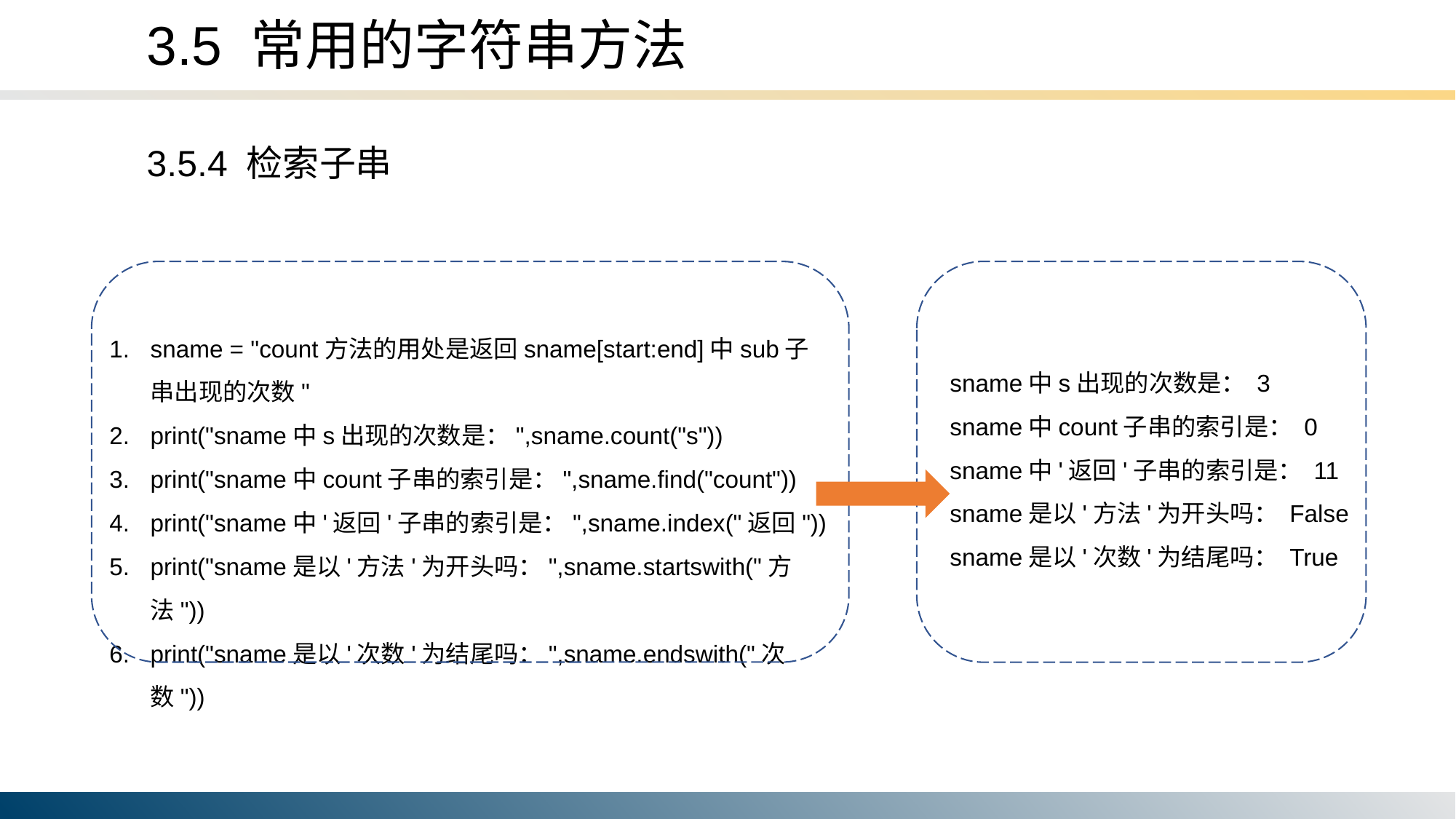

3.5 常用的字符串方法

3.5.4 检索子串

sname = "count方法的用处是返回sname[start:end]中sub子串出现的次数"
print("sname中s出现的次数是：",sname.count("s"))
print("sname中count子串的索引是：",sname.find("count"))
print("sname中'返回'子串的索引是：",sname.index("返回"))
print("sname是以'方法'为开头吗：",sname.startswith("方法"))
print("sname是以'次数'为结尾吗：",sname.endswith("次数"))
sname中s出现的次数是： 3
sname中count子串的索引是： 0
sname中'返回'子串的索引是： 11
sname是以'方法'为开头吗： False
sname是以'次数'为结尾吗： True